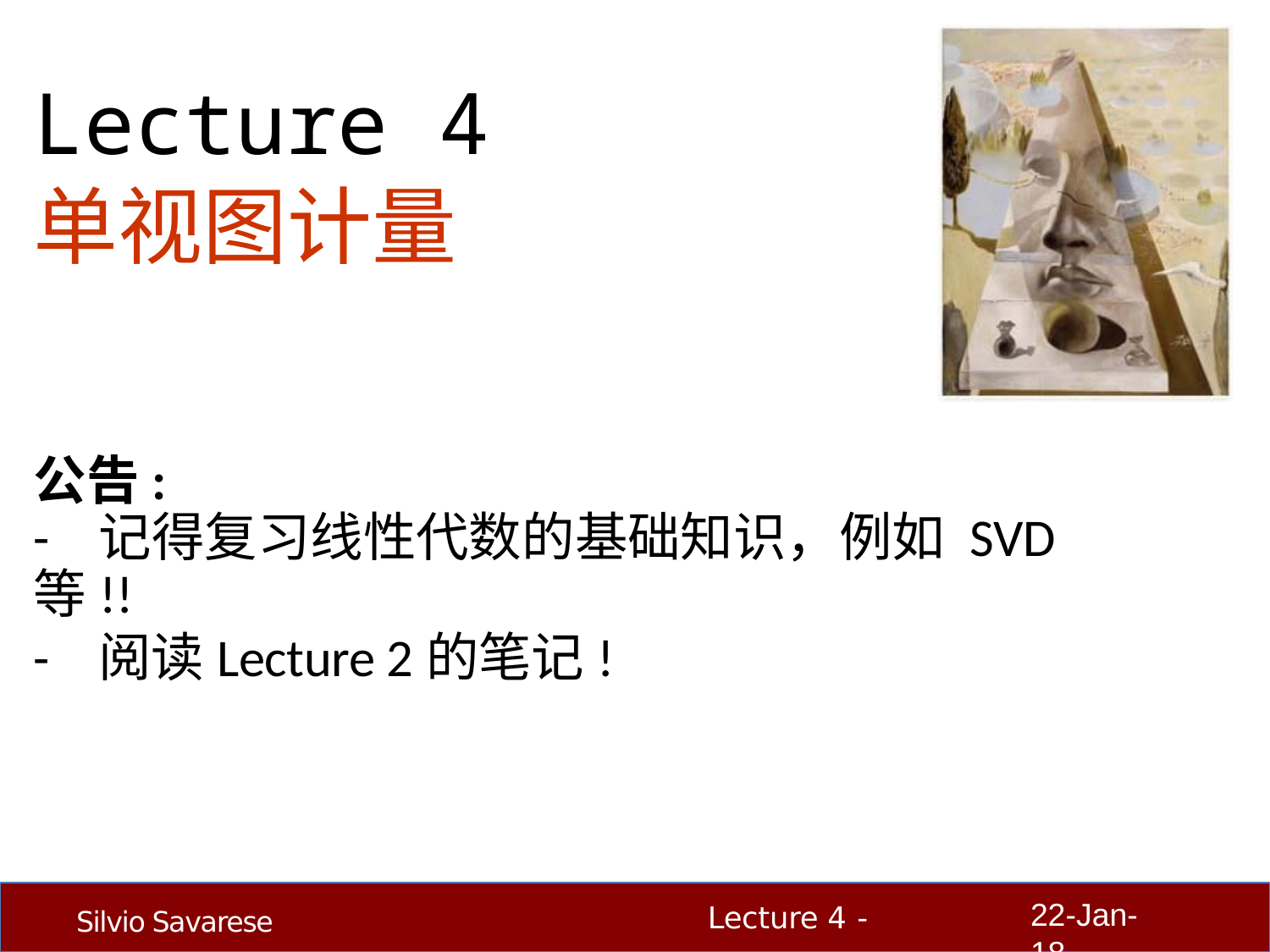

# Lecture 4
单视图计量
公告:
-	记得复习线性代数的基础知识，例如 SVD 等!!
-	阅读Lecture 2的笔记!

22-Jan-18
Lecture 4 -
Silvio Savarese